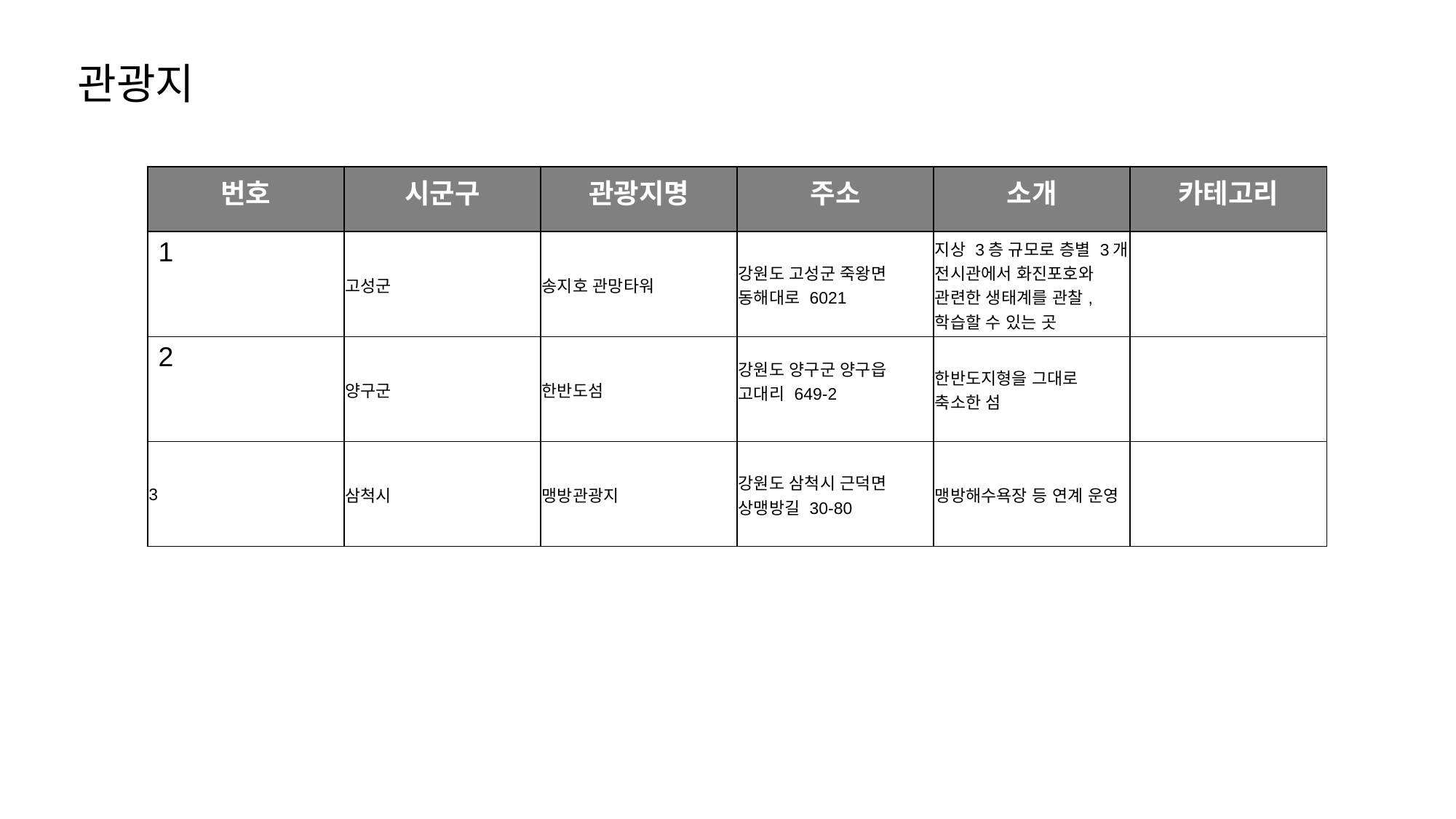

관광지
| 번호 | 시군구 | 관광지명 | 주소 | 소개 | 카테고리 |
| --- | --- | --- | --- | --- | --- |
| 1 | 고성군 | 송지호 관망타워 | 강원도 고성군 죽왕면 동해대로 6021 | 지상 3층 규모로 층별 3개 전시관에서 화진포호와 관련한 생태계를 관찰, 학습할 수 있는 곳 |  |
| 2 | 양구군 | 한반도섬 | 강원도 양구군 양구읍 고대리 649-2 | 한반도지형을 그대로 축소한 섬 |  |
| 3 | 삼척시 | 맹방관광지 | 강원도 삼척시 근덕면 상맹방길 30-80 | 맹방해수욕장 등 연계 운영 |  |